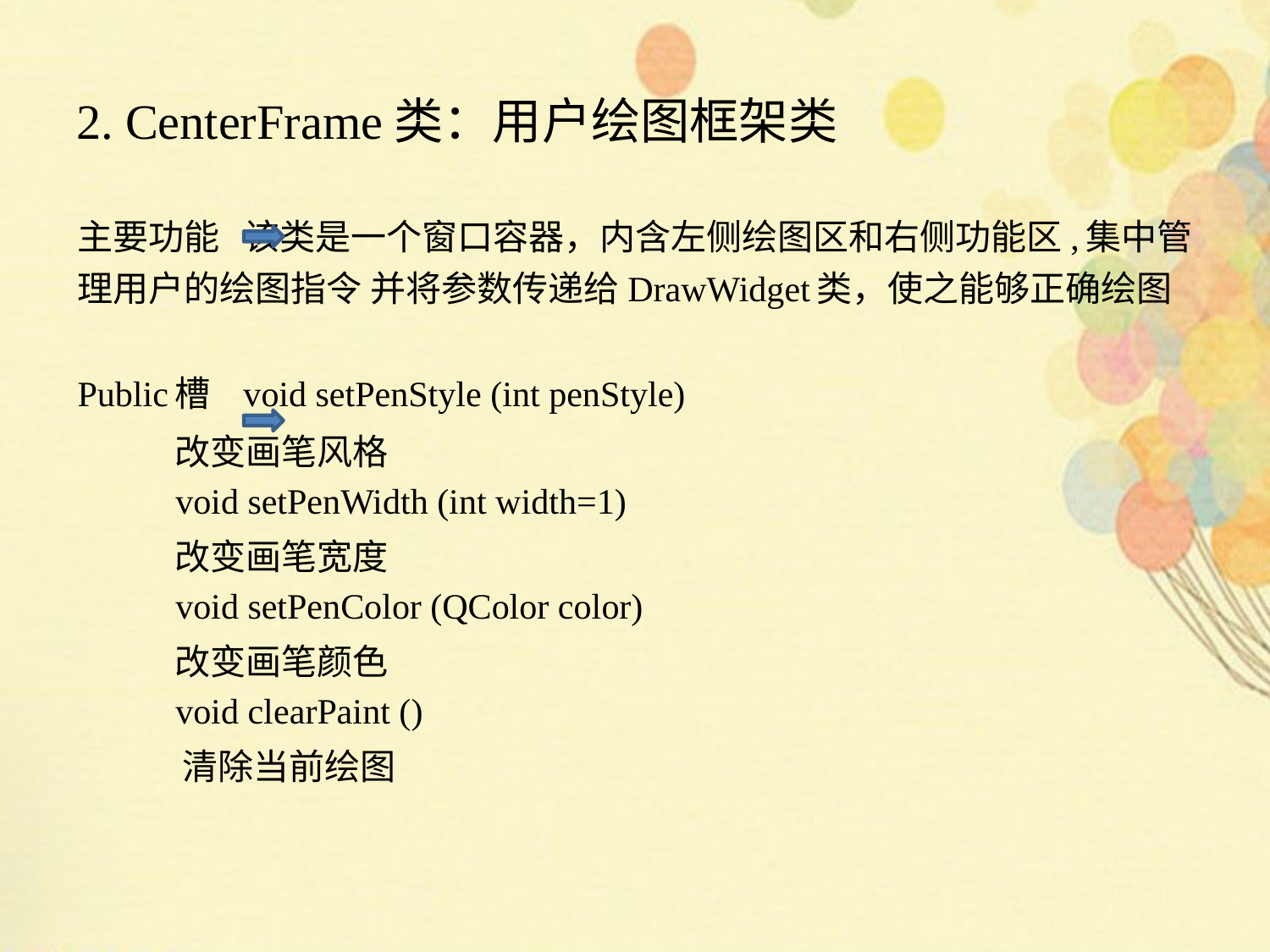

# 2. CenterFrame类：用户绘图框架类

主要功能   该类是一个窗口容器，内含左侧绘图区和右侧功能区,集中管理用户的绘图指令 并将参数传递给DrawWidget类，使之能够正确绘图

Public槽   void setPenStyle (int penStyle)
           改变画笔风格
           void setPenWidth (int width=1)
           改变画笔宽度
           void setPenColor (QColor color)
           改变画笔颜色
           void clearPaint ()
            清除当前绘图